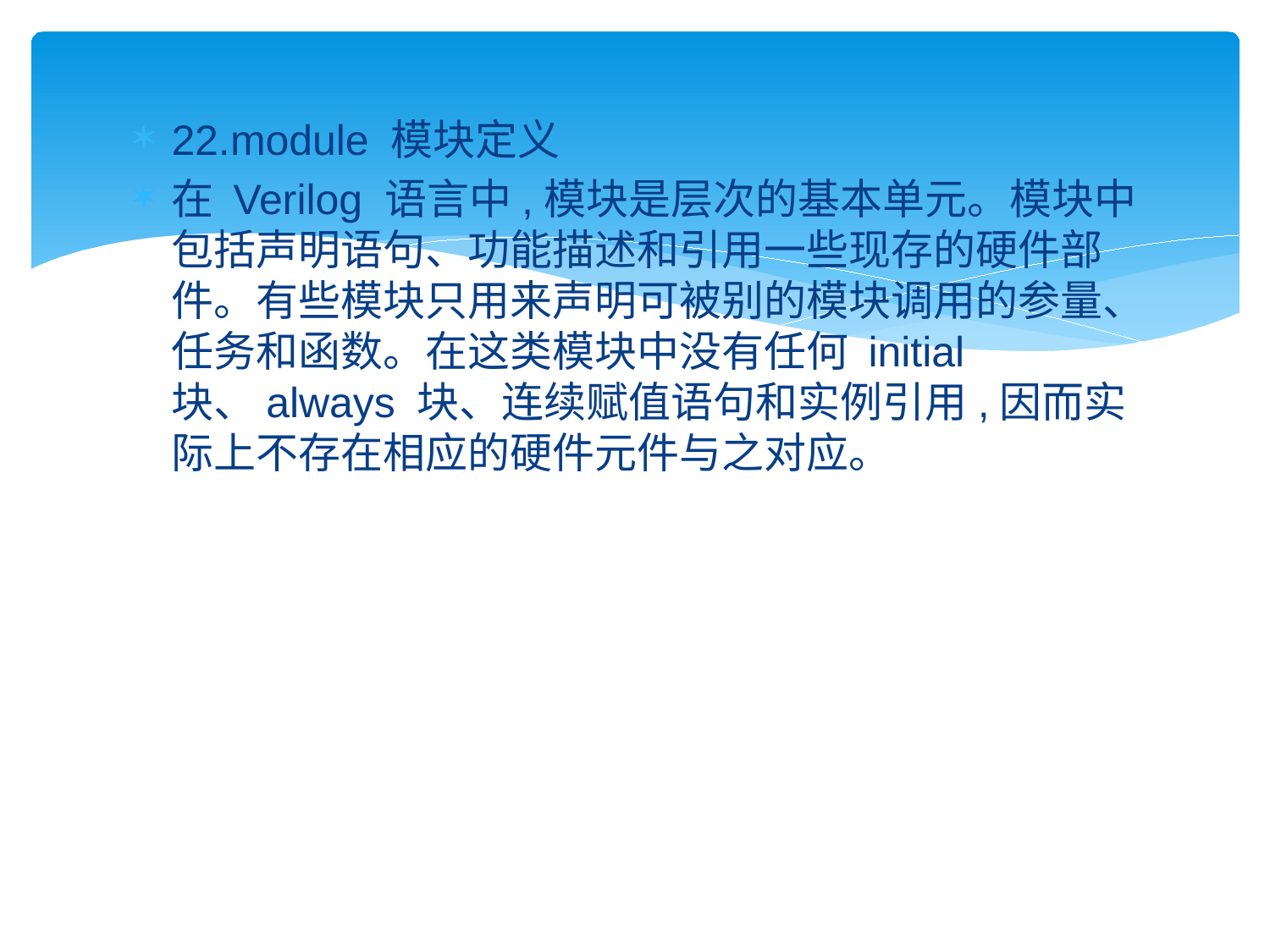

#
22.module 模块定义
在 Verilog 语言中,模块是层次的基本单元。模块中包括声明语句、功能描述和引用一些现存的硬件部件。有些模块只用来声明可被别的模块调用的参量、任务和函数。在这类模块中没有任何 initial 块、always 块、连续赋值语句和实例引用,因而实际上不存在相应的硬件元件与之对应。